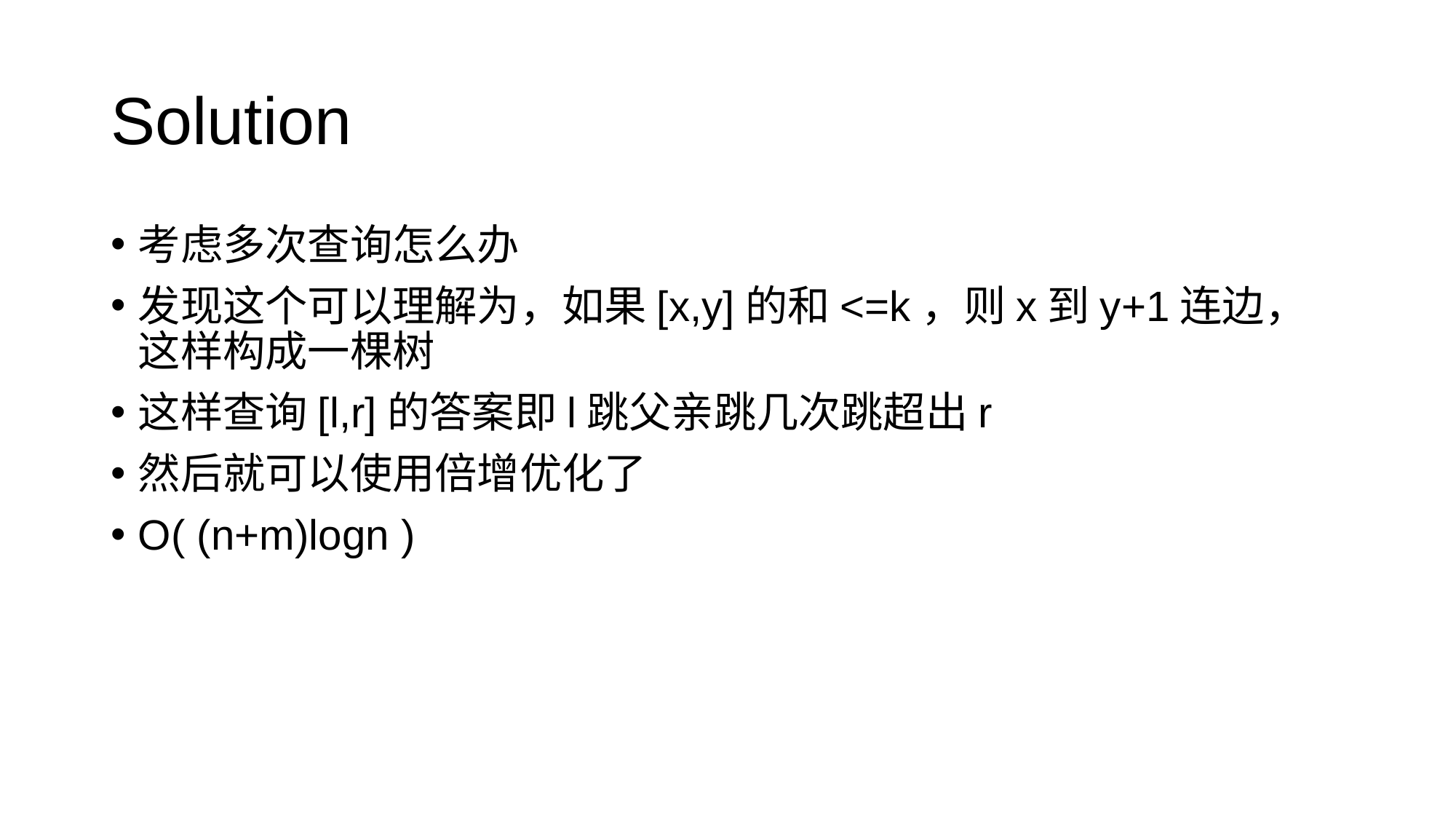

# Solution
考虑多次查询怎么办
发现这个可以理解为，如果[x,y]的和<=k，则x到y+1连边，这样构成一棵树
这样查询[l,r]的答案即l跳父亲跳几次跳超出r
然后就可以使用倍增优化了
O( (n+m)logn )